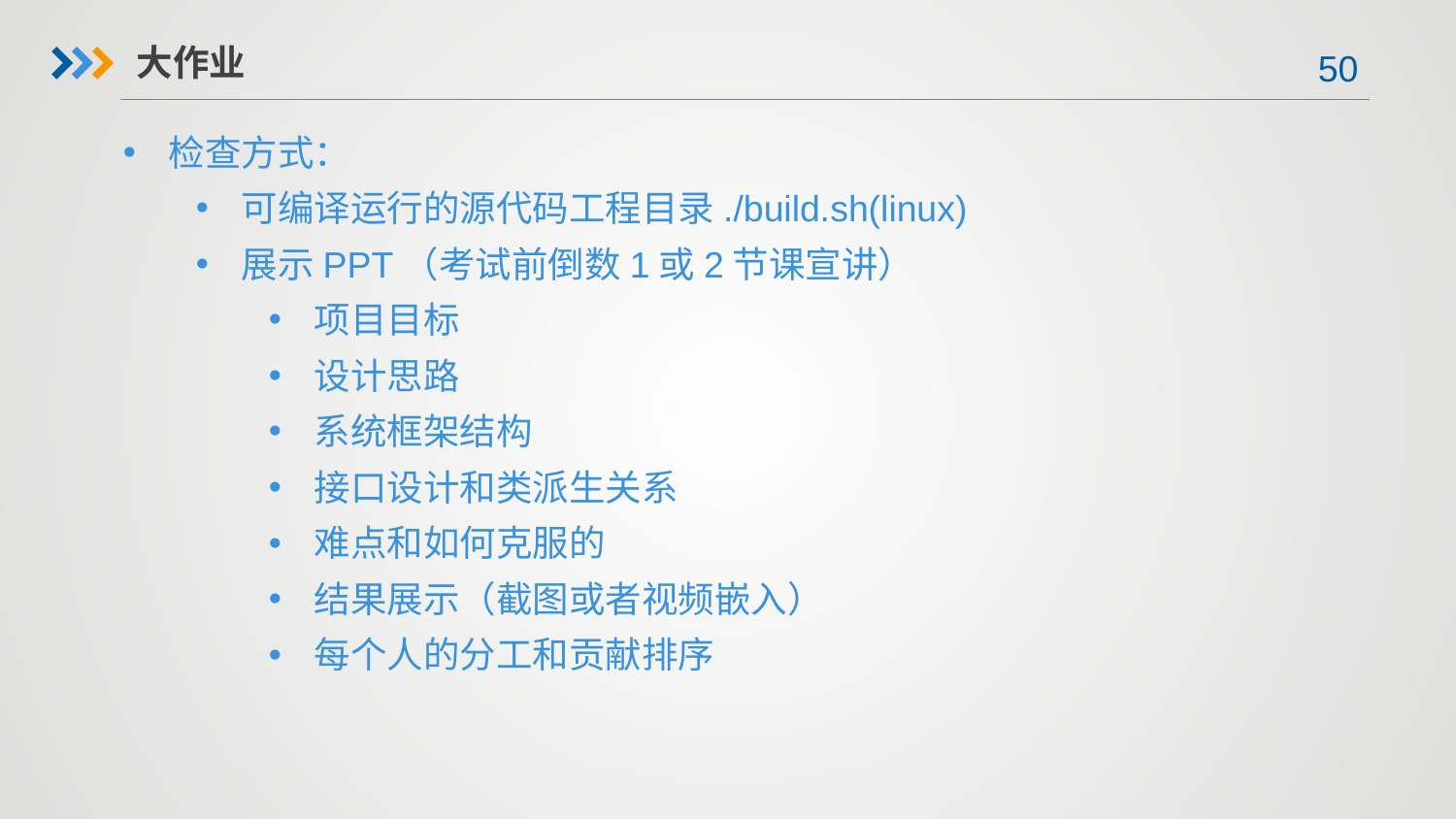

大作业
检查方式：
可编译运行的源代码工程目录./build.sh(linux)
展示PPT（考试前倒数1或2节课宣讲）
项目目标
设计思路
系统框架结构
接口设计和类派生关系
难点和如何克服的
结果展示（截图或者视频嵌入）
每个人的分工和贡献排序